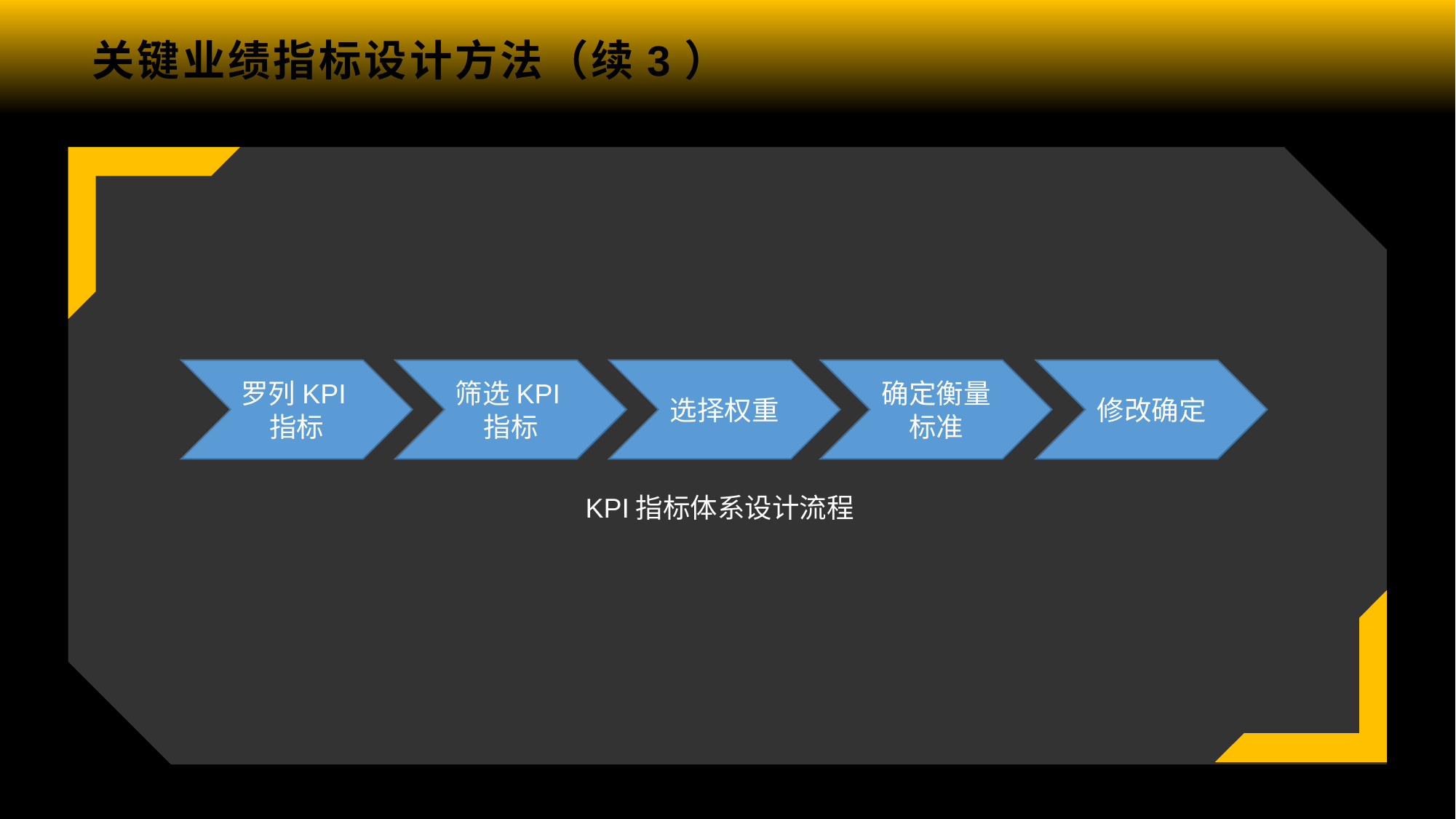

# 关键业绩指标设计方法（续3）

罗列KPI指标
筛选KPI指标
选择权重
确定衡量标准
修改确定
KPI指标体系设计流程